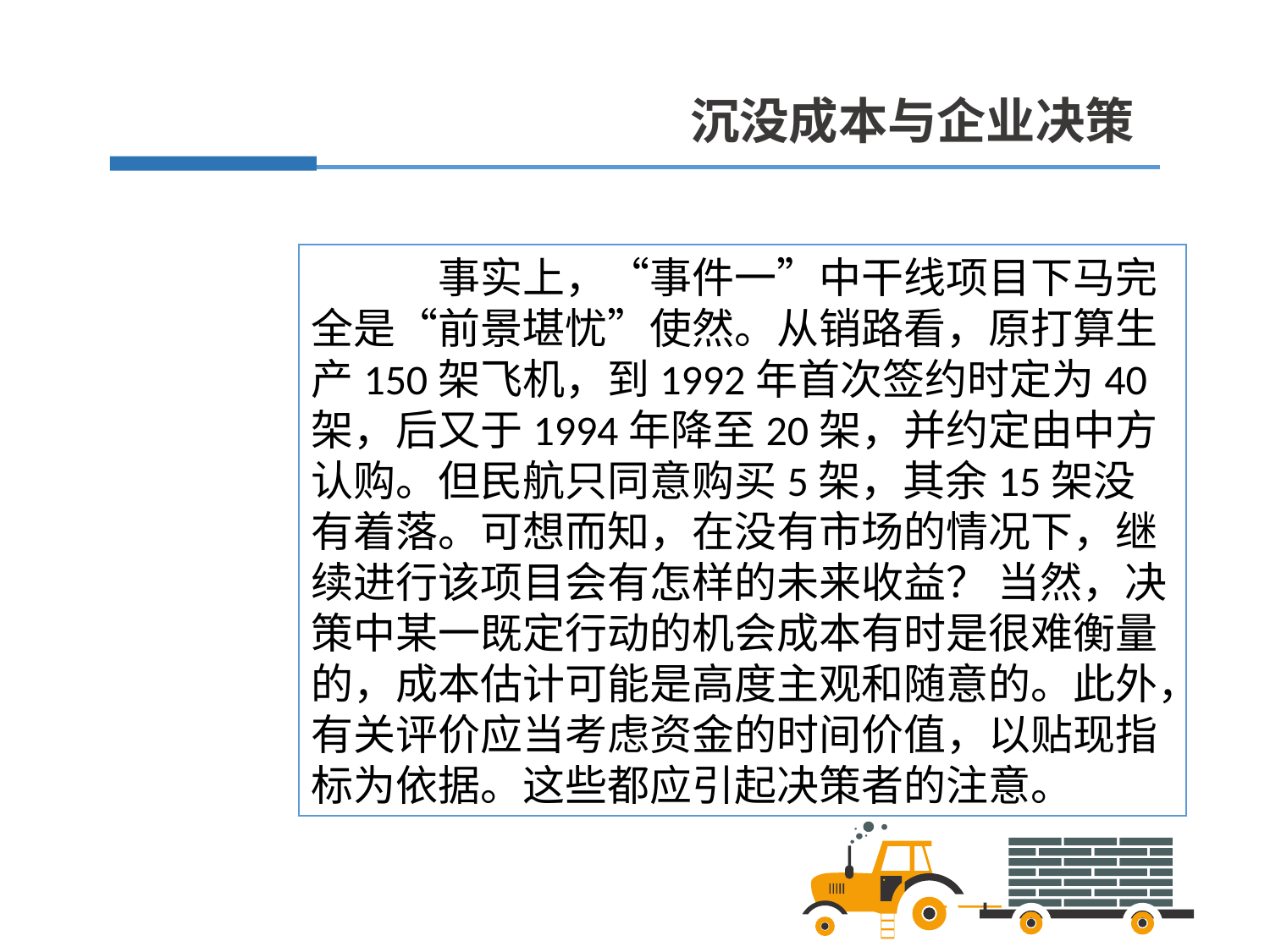

沉没成本与企业决策

	事实上，“事件一”中干线项目下马完全是“前景堪忧”使然。从销路看，原打算生产150架飞机，到1992年首次签约时定为40架，后又于1994年降至20架，并约定由中方认购。但民航只同意购买5架，其余15架没有着落。可想而知，在没有市场的情况下，继续进行该项目会有怎样的未来收益？ 当然，决策中某一既定行动的机会成本有时是很难衡量的，成本估计可能是高度主观和随意的。此外，有关评价应当考虑资金的时间价值，以贴现指标为依据。这些都应引起决策者的注意。